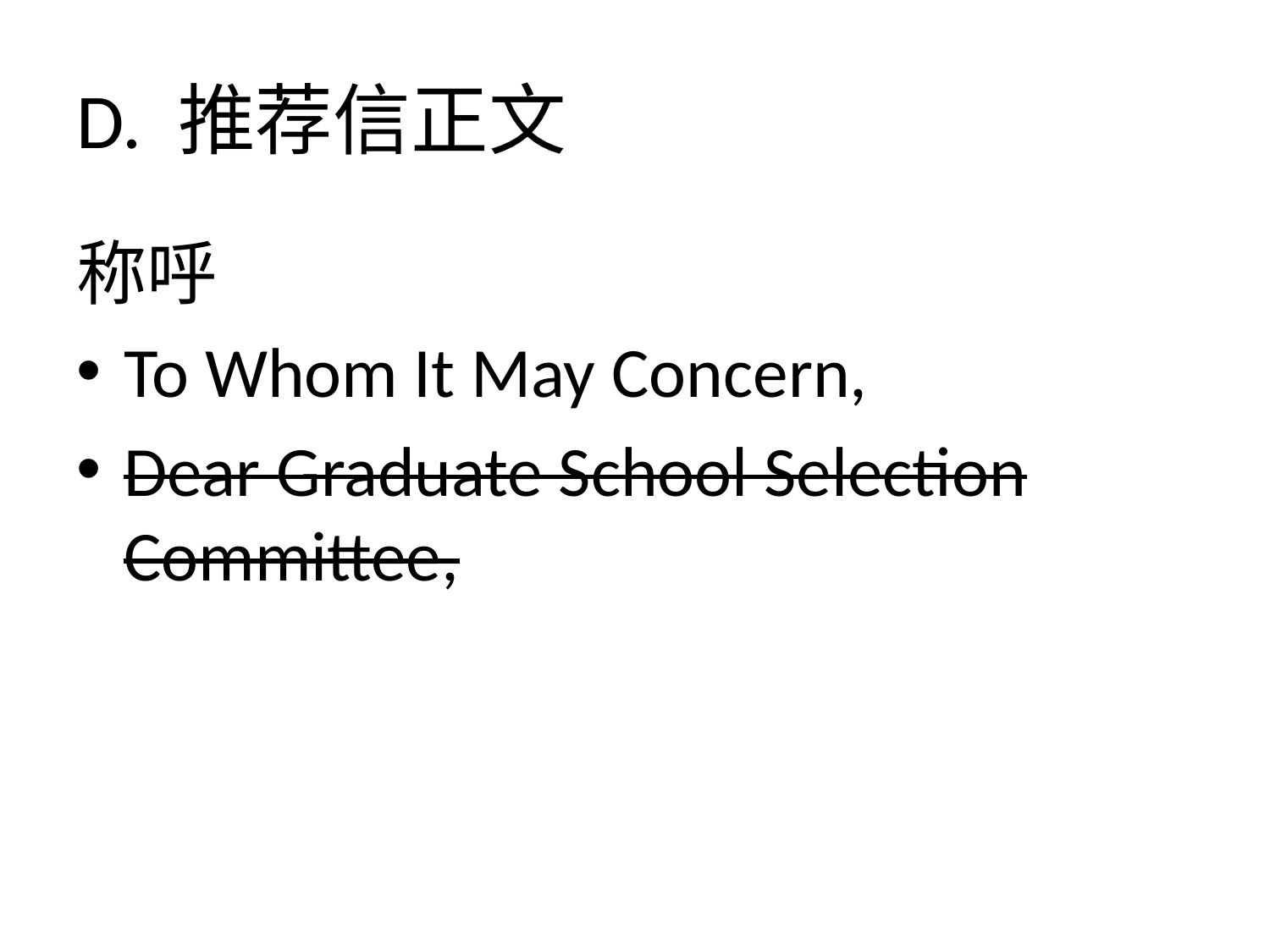

# D. 推荐信正文
称呼
To Whom It May Concern,
Dear Graduate School Selection Committee,